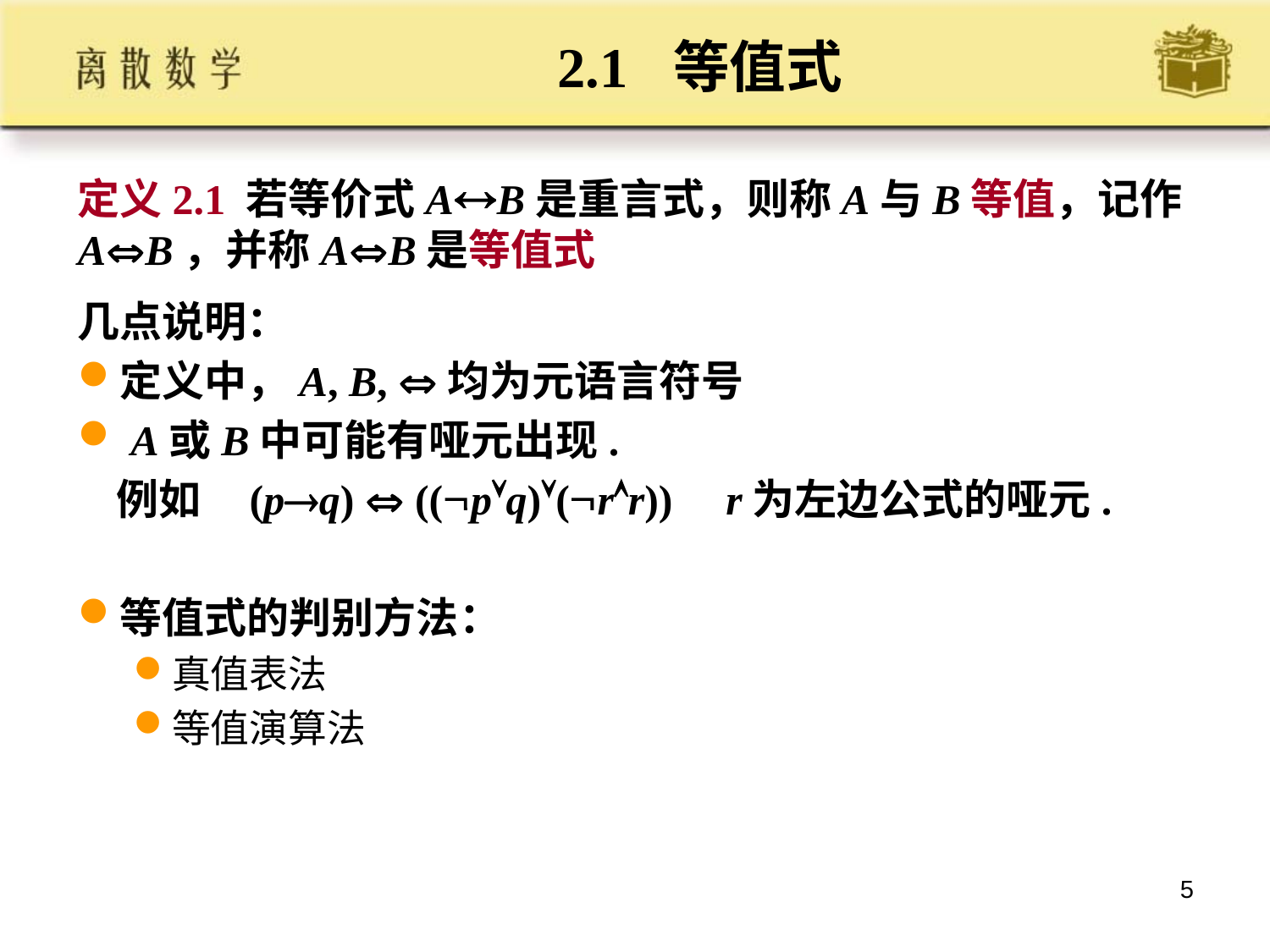

# 2.1  等值式
定义2.1 若等价式A↔B是重言式，则称A与B等值，记作A⇔B，并称A⇔B是等值式
几点说明：
定义中，A, B, ⇔均为元语言符号
 A或B中可能有哑元出现.
   例如    (p→q) ⇔ ((¬p∨q)∨(¬r∧r))     r为左边公式的哑元.

等值式的判别方法：
真值表法
等值演算法

5